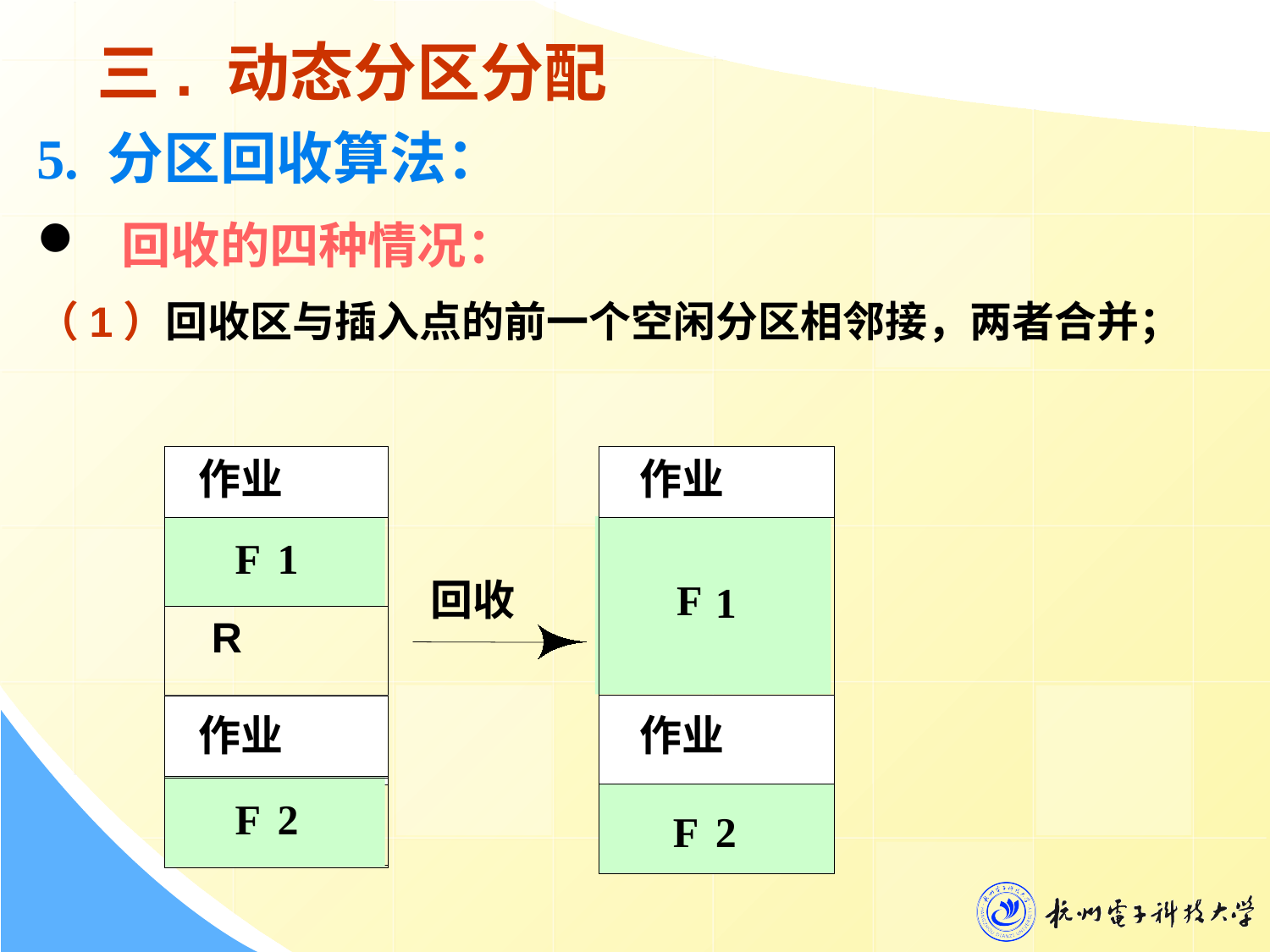

三. 动态分区分配
5. 分区回收算法：
回收的四种情况：
（1）回收区与插入点的前一个空闲分区相邻接，两者合并；

作业

F
1

  R

作业

F
2

作业

F
1

作业

F
2
回收